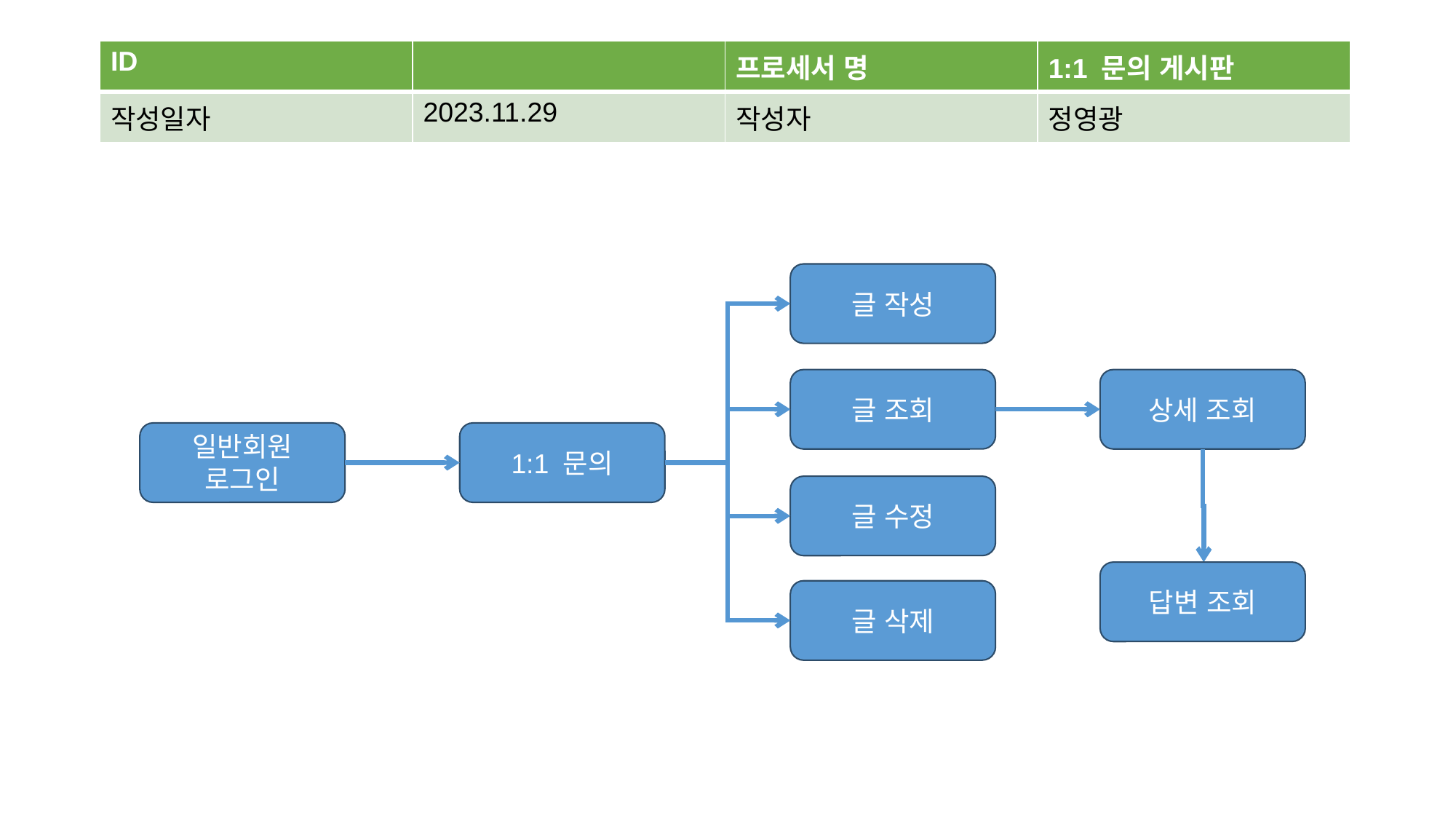

| ID |  | 프로세서 명 | 1:1 문의 게시판 |
| --- | --- | --- | --- |
| 작성일자 | 2023.11.29 | 작성자 | 정영광 |
글 작성
글 조회
상세 조회
일반회원
로그인
1:1 문의
글 수정
답변 조회
글 삭제